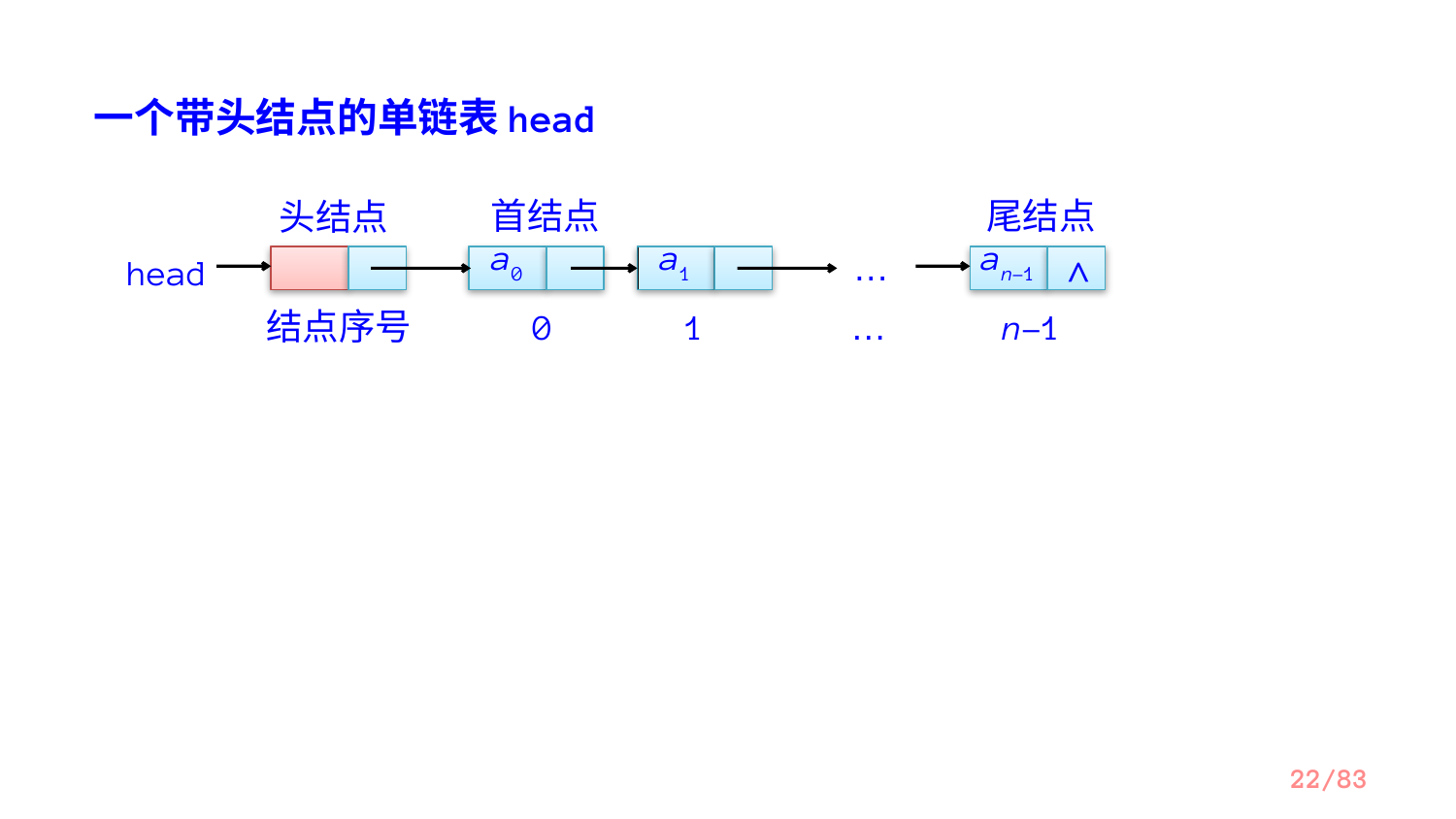

一个带头结点的单链表head
首结点
尾结点
头结点
…

a0

a1

an-1
∧
head

…
结点序号
0
1
n-1
22/83